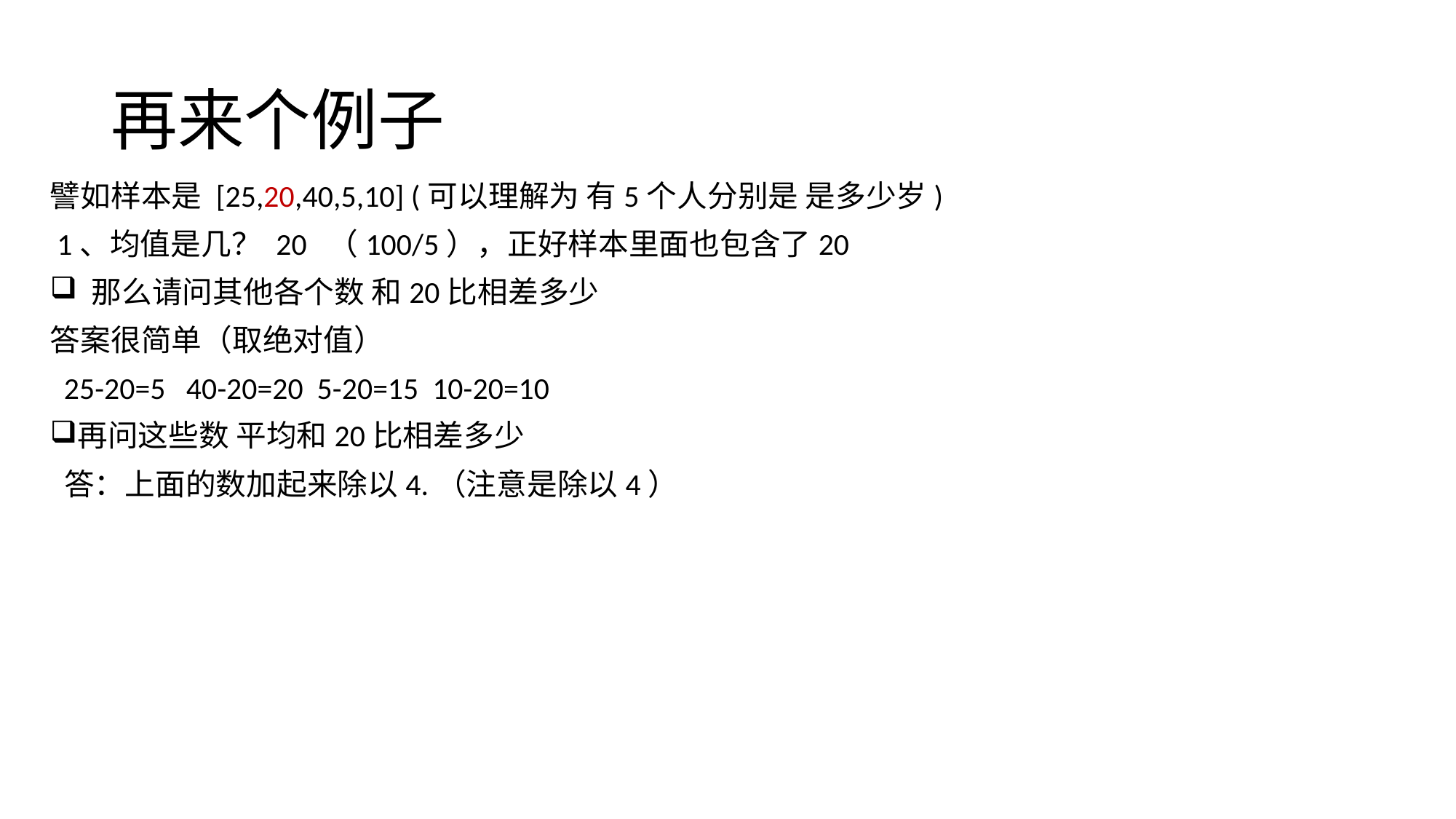

# 再来个例子
譬如样本是 [25,20,40,5,10] (可以理解为 有5个人分别是 是多少岁)
 1、均值是几？ 20  （100/5），正好样本里面也包含了20
 那么请问其他各个数 和20比相差多少
答案很简单（取绝对值）
  25-20=5   40-20=20  5-20=15  10-20=10
再问这些数 平均和20比相差多少
 答：上面的数加起来除以4.（注意是除以4）